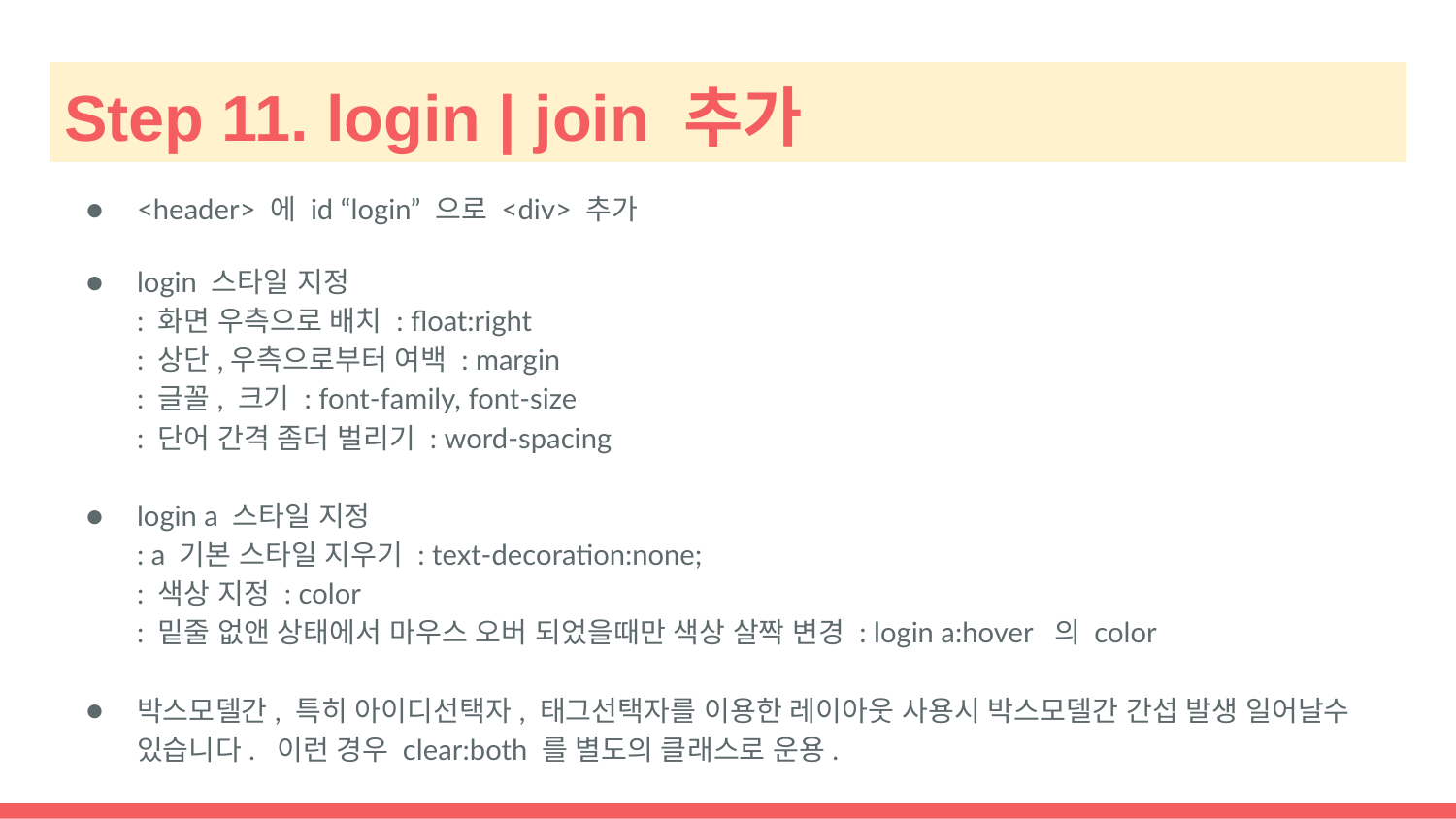

# Step 11. login | join 추가
<header> 에 id “login” 으로 <div> 추가
login 스타일 지정
: 화면 우측으로 배치 : float:right
: 상단,우측으로부터 여백 : margin
: 글꼴, 크기 : font-family, font-size
: 단어 간격 좀더 벌리기 : word-spacing
login a 스타일 지정
: a 기본 스타일 지우기 : text-decoration:none;
: 색상 지정 : color
: 밑줄 없앤 상태에서 마우스 오버 되었을때만 색상 살짝 변경 : login a:hover  의 color
박스모델간, 특히 아이디선택자, 태그선택자를 이용한 레이아웃 사용시 박스모델간 간섭 발생 일어날수 있습니다.  이런 경우 clear:both 를 별도의 클래스로 운용.